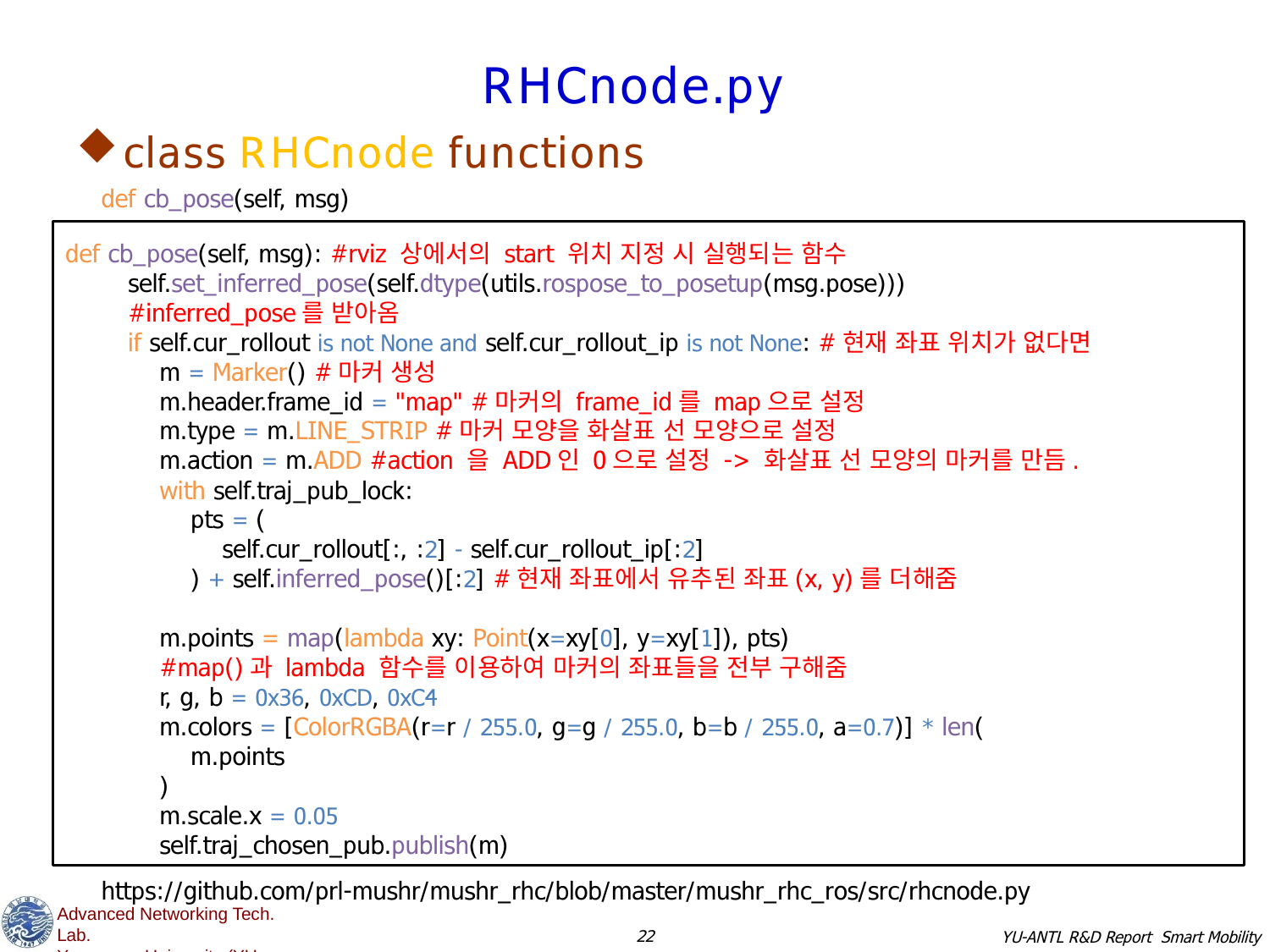

# RHCnode.py
class RHCnode functions
def cb_pose(self, msg)

def cb_pose(self, msg): #rviz 상에서의 start 위치 지정 시 실행되는 함수
        self.set_inferred_pose(self.dtype(utils.rospose_to_posetup(msg.pose)))
        #inferred_pose를 받아옴
        if self.cur_rollout is not None and self.cur_rollout_ip is not None: #현재 좌표 위치가 없다면
            m = Marker() #마커 생성
            m.header.frame_id = "map" #마커의 frame_id를 map으로 설정
            m.type = m.LINE_STRIP #마커 모양을 화살표 선 모양으로 설정
            m.action = m.ADD #action 을 ADD인 0으로 설정 -> 화살표 선 모양의 마커를 만듬.
            with self.traj_pub_lock:
                pts = (
                    self.cur_rollout[:, :2] - self.cur_rollout_ip[:2]
                ) + self.inferred_pose()[:2] #현재 좌표에서 유추된 좌표(x, y)를 더해줌

            m.points = map(lambda xy: Point(x=xy[0], y=xy[1]), pts)
            #map()과 lambda 함수를 이용하여 마커의 좌표들을 전부 구해줌
            r, g, b = 0x36, 0xCD, 0xC4
            m.colors = [ColorRGBA(r=r / 255.0, g=g / 255.0, b=b / 255.0, a=0.7)] * len(
                m.points
            )
            m.scale.x = 0.05
            self.traj_chosen_pub.publish(m)
https://github.com/prl-mushr/mushr_rhc/blob/master/mushr_rhc_ros/src/rhcnode.py